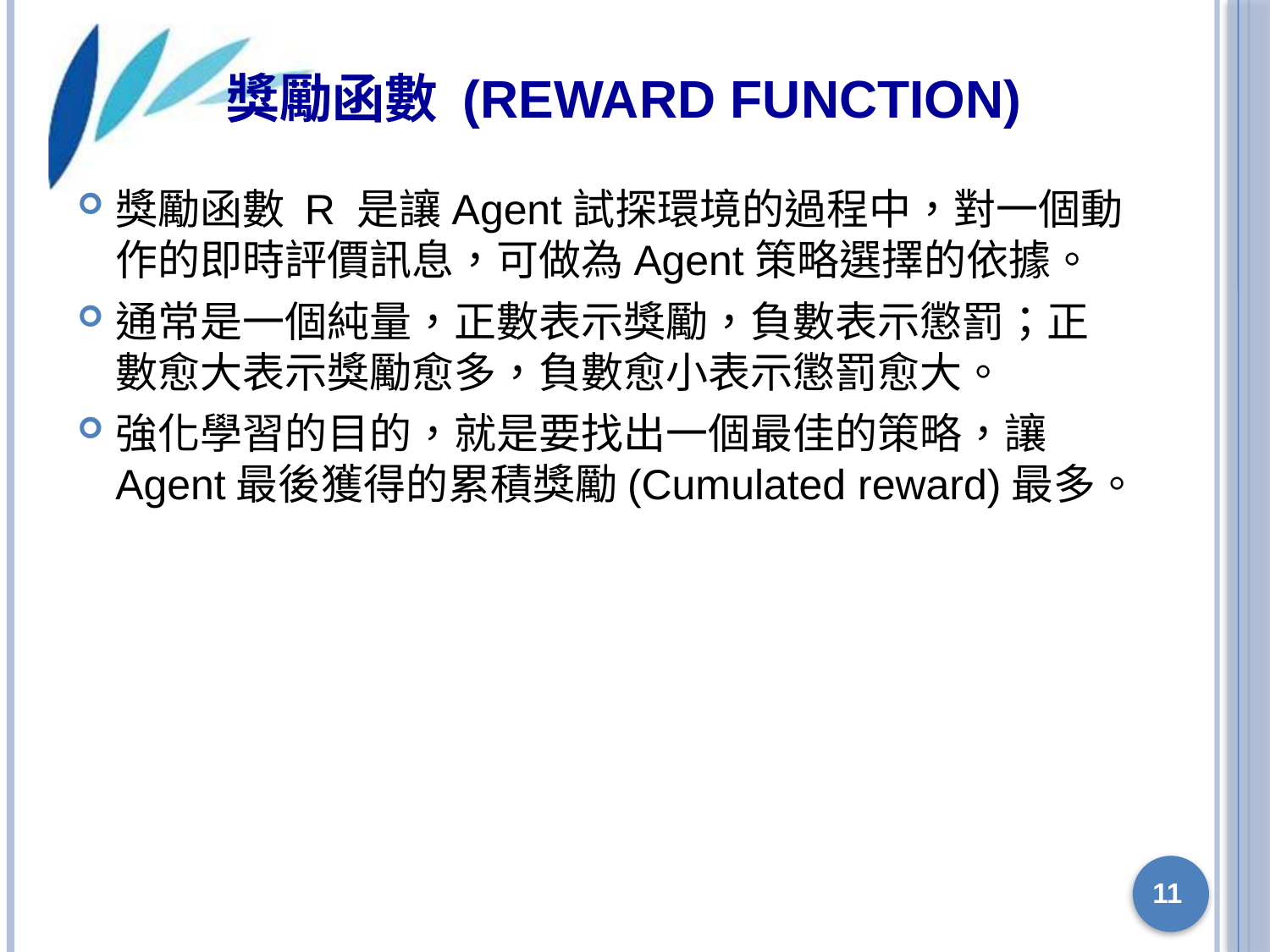

# 獎勵函數 (Reward Function)
獎勵函數 R 是讓Agent試探環境的過程中，對一個動作的即時評價訊息，可做為Agent策略選擇的依據。
通常是一個純量，正數表示獎勵，負數表示懲罰；正數愈大表示獎勵愈多，負數愈小表示懲罰愈大。
強化學習的目的，就是要找出一個最佳的策略，讓Agent最後獲得的累積獎勵(Cumulated reward)最多。
11